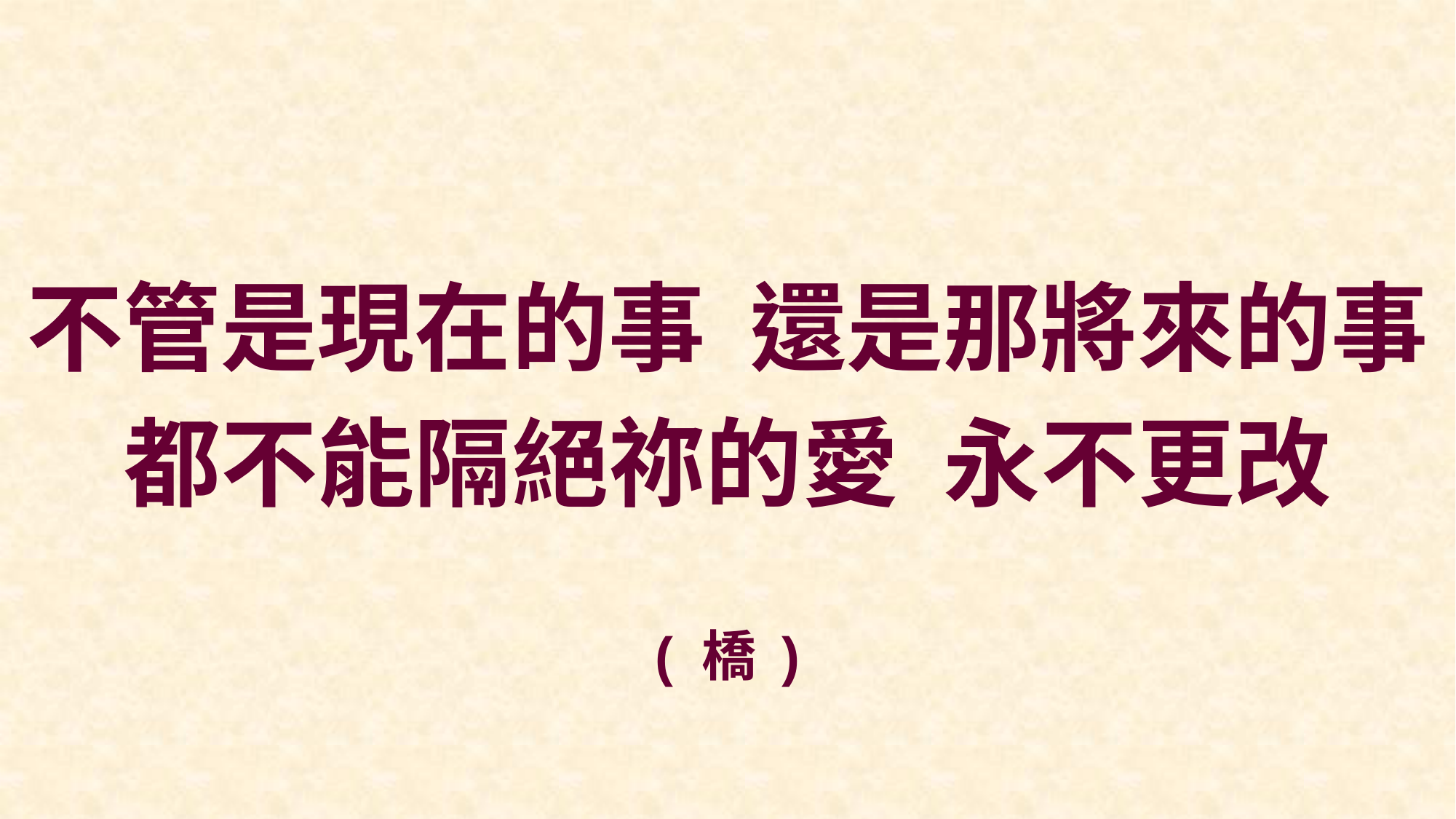

不管是現在的事  還是那將來的事
都不能隔絕祢的愛  永不更改
( 橋 )